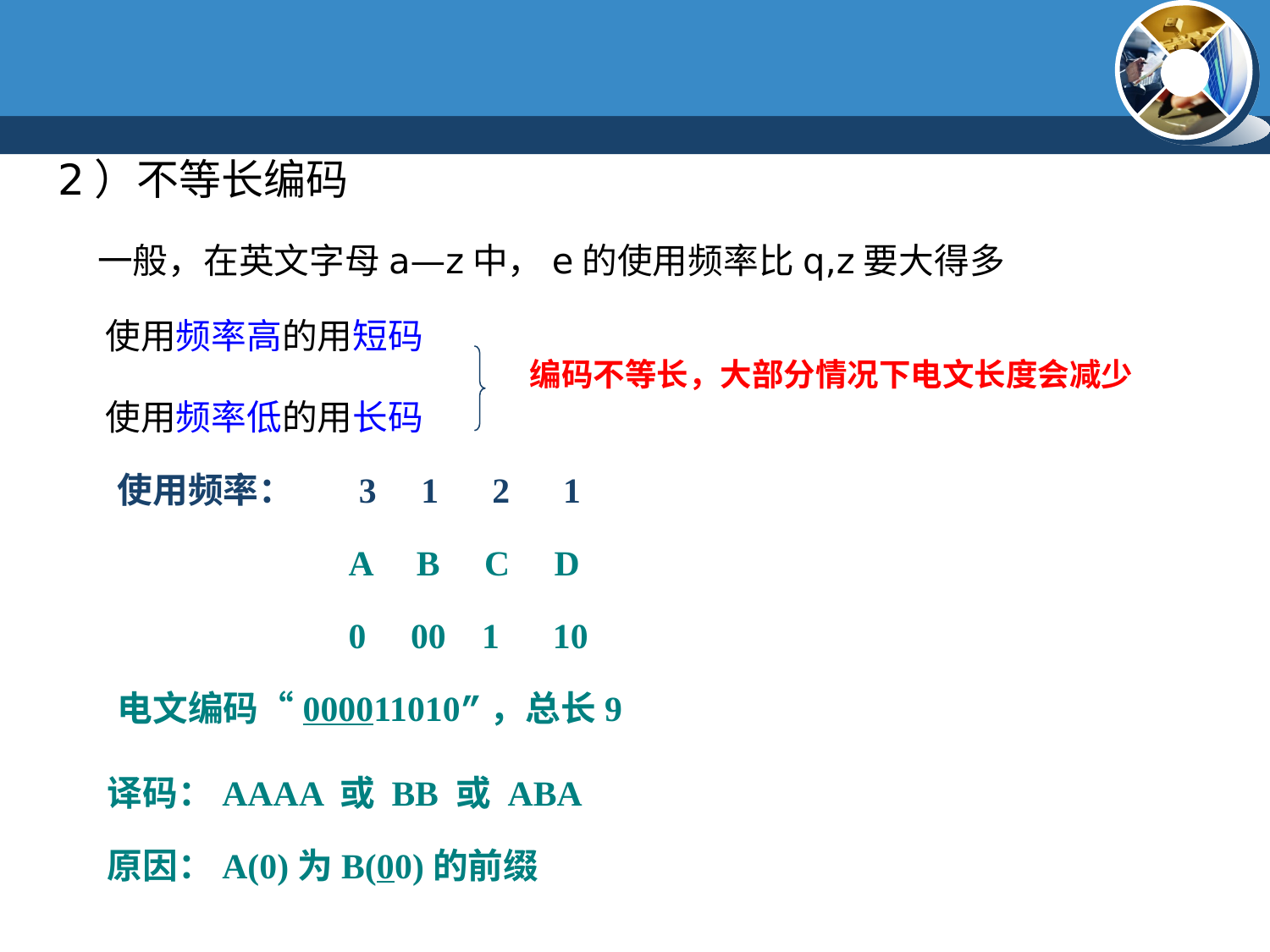

2）不等长编码

          一般，在英文字母a—z中，e的使用频率比q,z要大得多
     使用频率高的用短码

     使用频率低的用长码

编码不等长，大部分情况下电文长度会减少
使用频率：       3     1      2      1
                          A     B     C     D
                          0     00    1      10
电文编码“000011010”，总长9
译码：AAAA 或 BB 或 ABA
原因：A(0)为B(00)的前缀